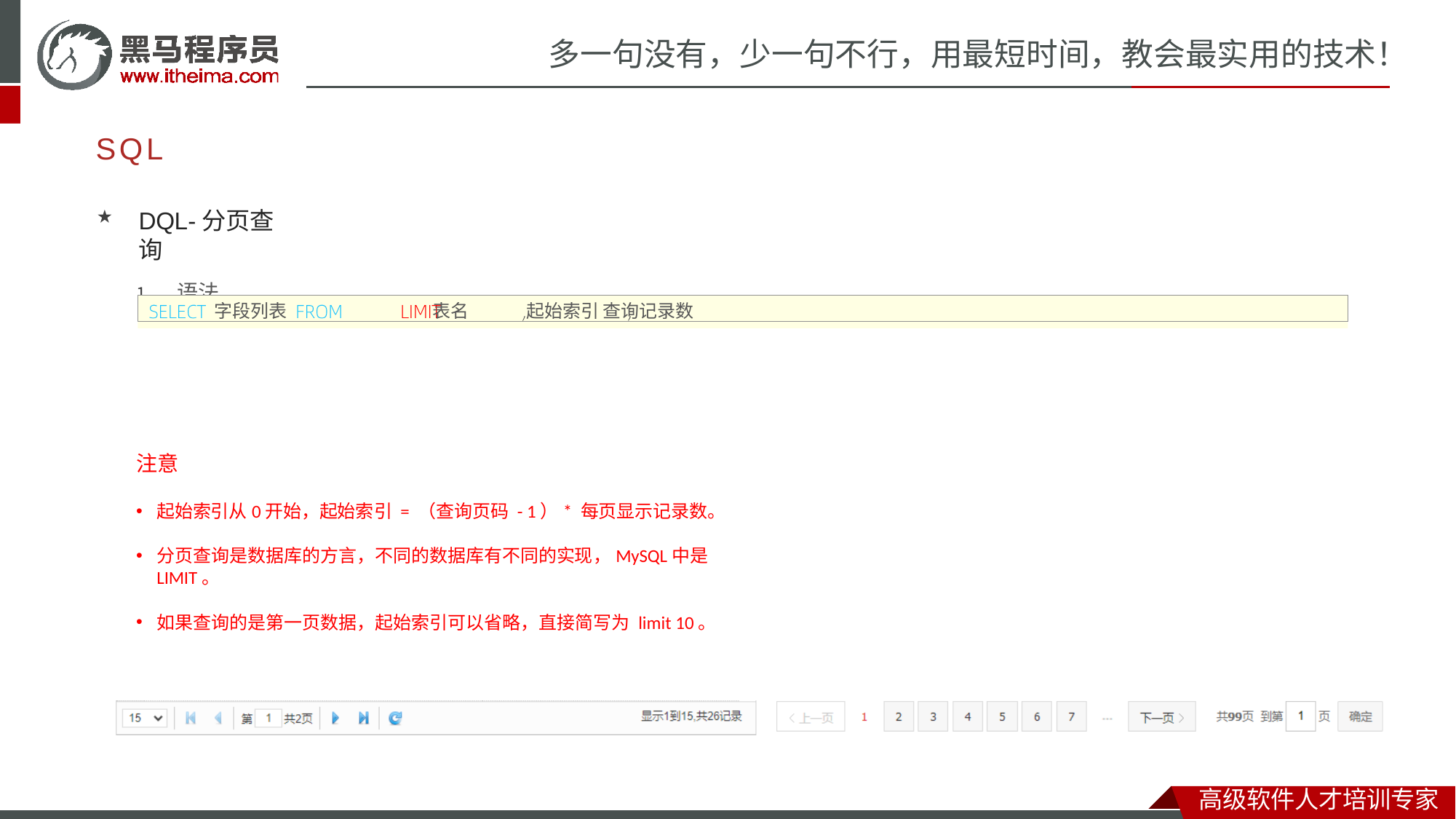

# 多一句没有，少一句不行，用最短时间，教会最实用的技术！

SQL

DQL-分页查询
语法

字段列表	表名	起始索引 查询记录数

注意

起始索引从0开始，起始索引 = （查询页码 - 1）* 每页显示记录数。

分页查询是数据库的方言，不同的数据库有不同的实现，MySQL中是LIMIT。

如果查询的是第一页数据，起始索引可以省略，直接简写为limit 10。

高级软件人才培训专家